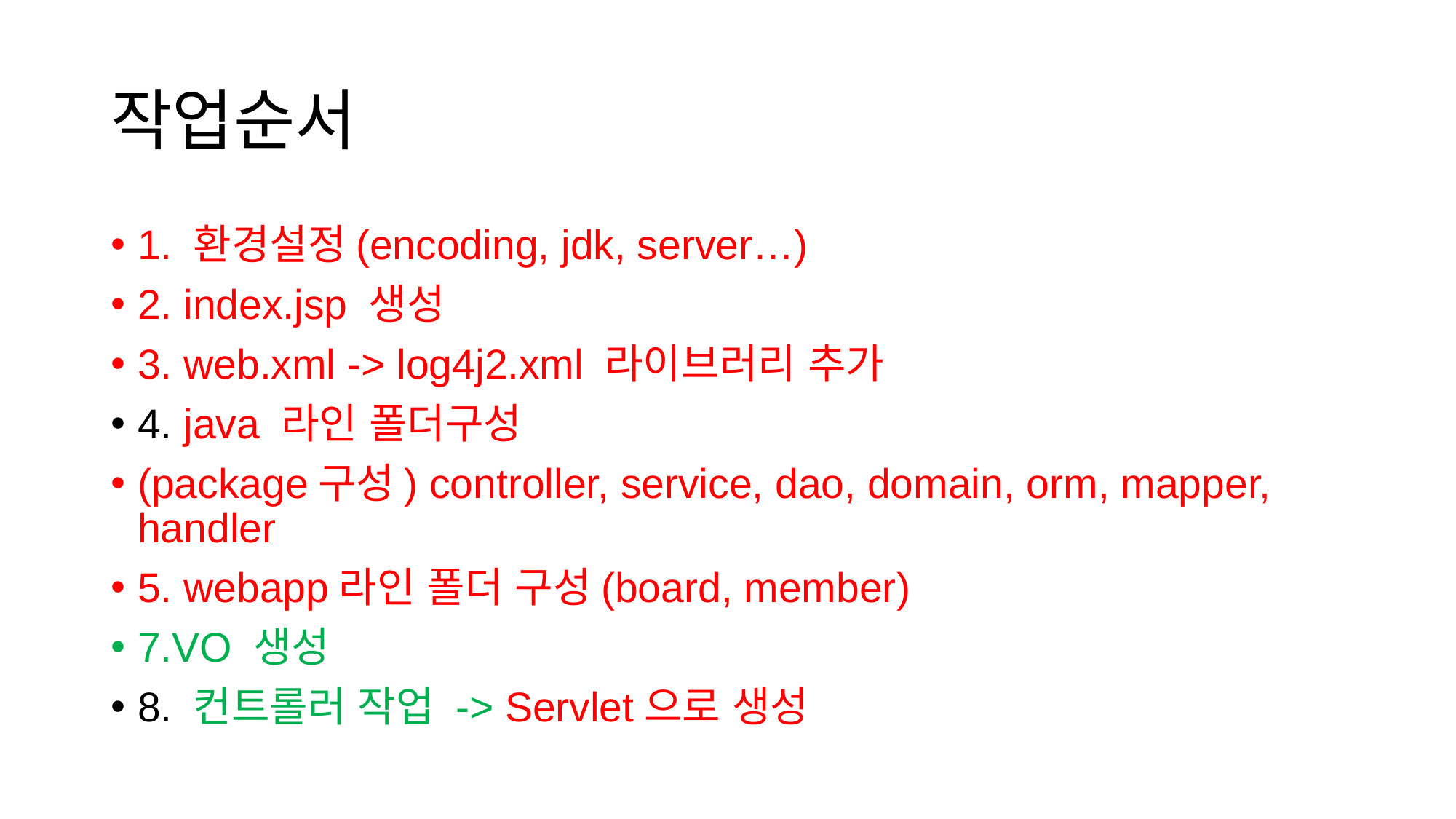

# 작업순서
1. 환경설정(encoding, jdk, server…)
2. index.jsp 생성
3. web.xml -> log4j2.xml 라이브러리 추가
4. java 라인 폴더구성
(package구성) controller, service, dao, domain, orm, mapper, handler
5. webapp라인 폴더 구성(board, member)
7.VO 생성
8. 컨트롤러 작업 -> Servlet으로 생성